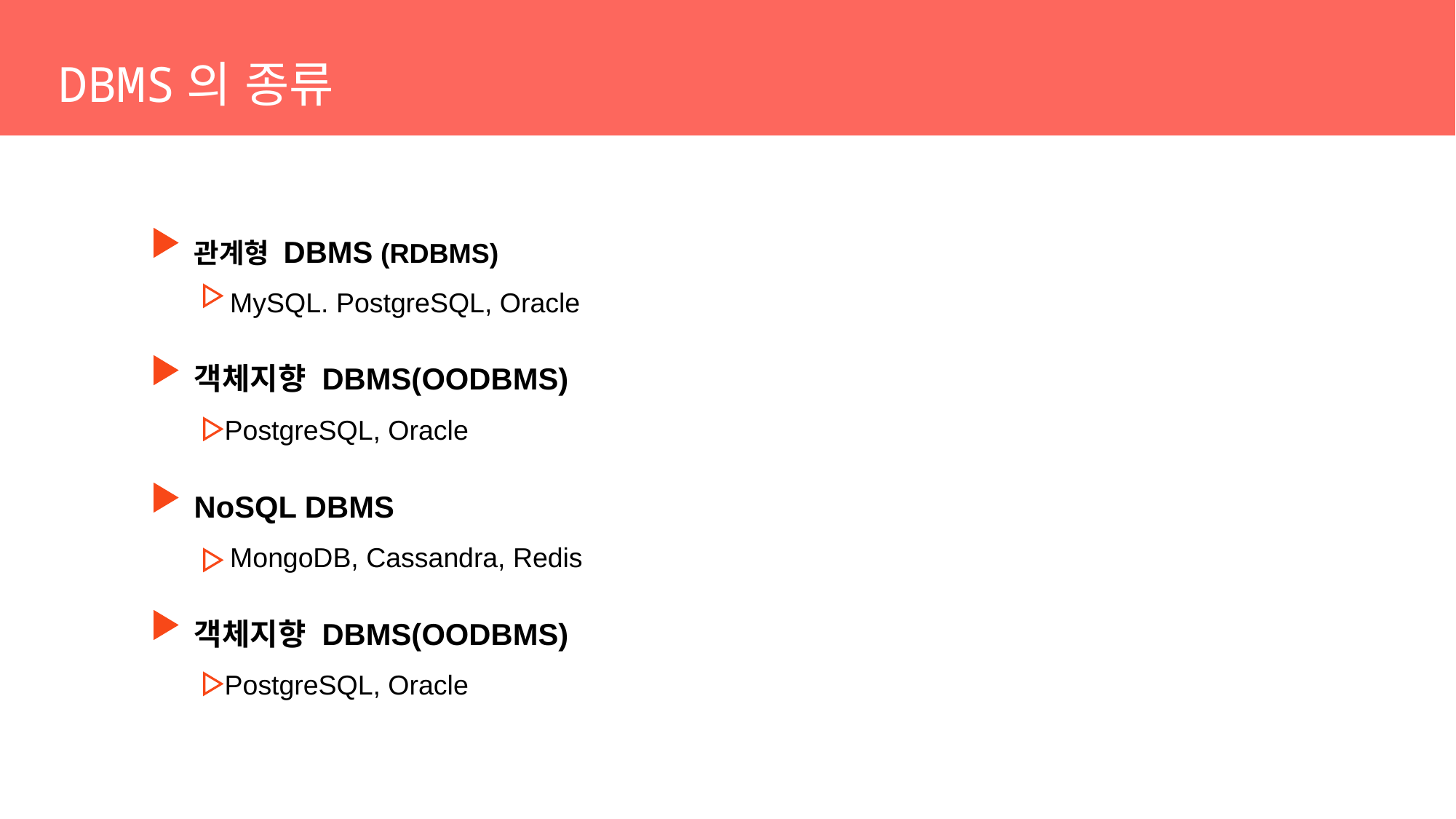

DBMS의 종류
관계형 DBMS (RDBMS)
      MySQL. PostgreSQL, Oracle

객체지향 DBMS(OODBMS)
    PostgreSQL, Oracle

NoSQL DBMS
      MongoDB, Cassandra, Redis

객체지향 DBMS(OODBMS)
    PostgreSQL, Oracle